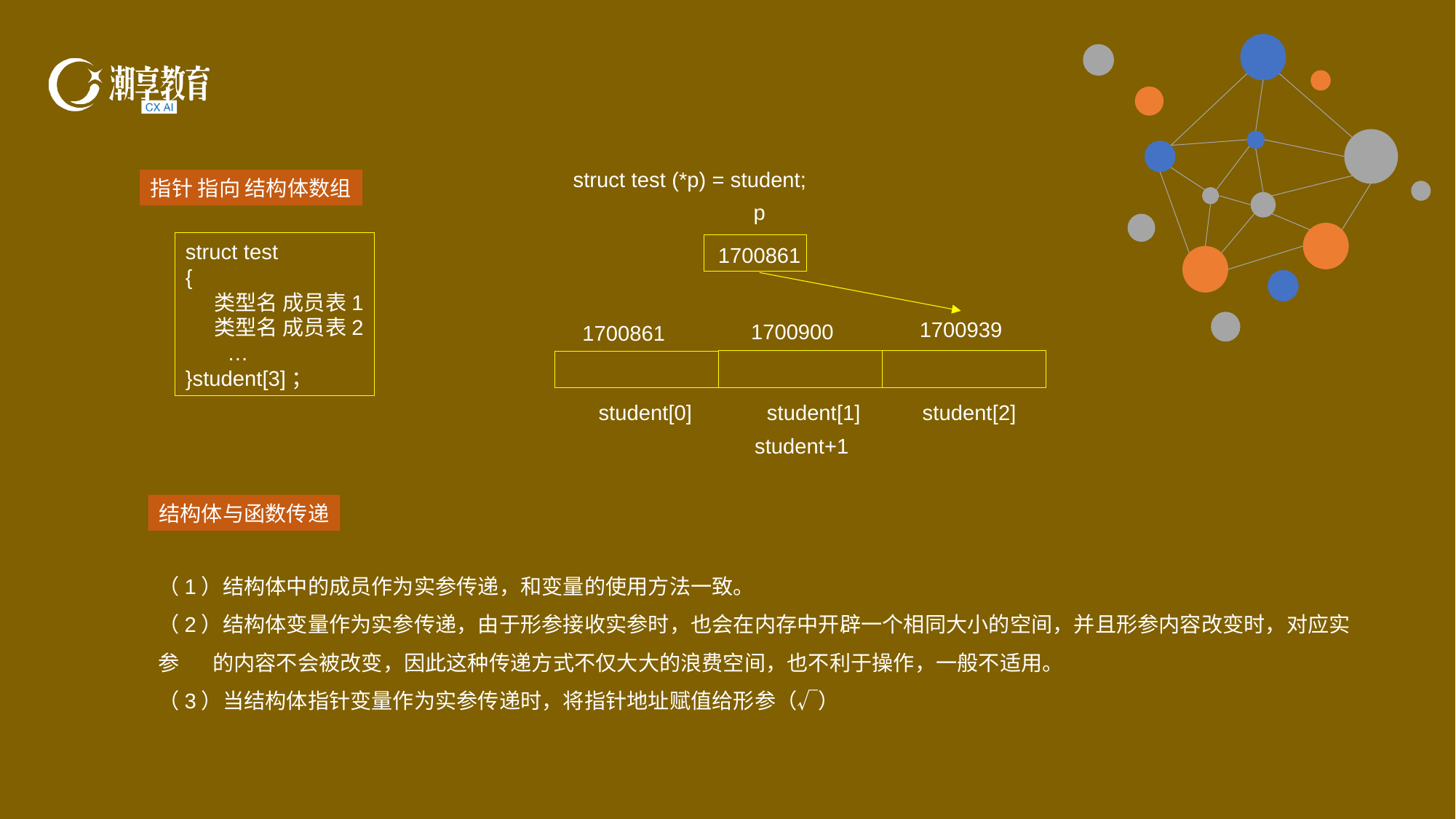

struct test (*p) = student;
指针 指向 结构体数组
p
struct test
{
     类型名 成员表1
     类型名 成员表2
       …
}student[3]；

1700861
1700939
1700900
1700861

student[0]
student[2]
student[1]
student+1
结构体与函数传递
（1）结构体中的成员作为实参传递，和变量的使用方法一致。
（2）结构体变量作为实参传递，由于形参接收实参时，也会在内存中开辟一个相同大小的空间，并且形参内容改变时，对应实参       的内容不会被改变，因此这种传递方式不仅大大的浪费空间，也不利于操作，一般不适用。
（3）当结构体指针变量作为实参传递时，将指针地址赋值给形参（√）